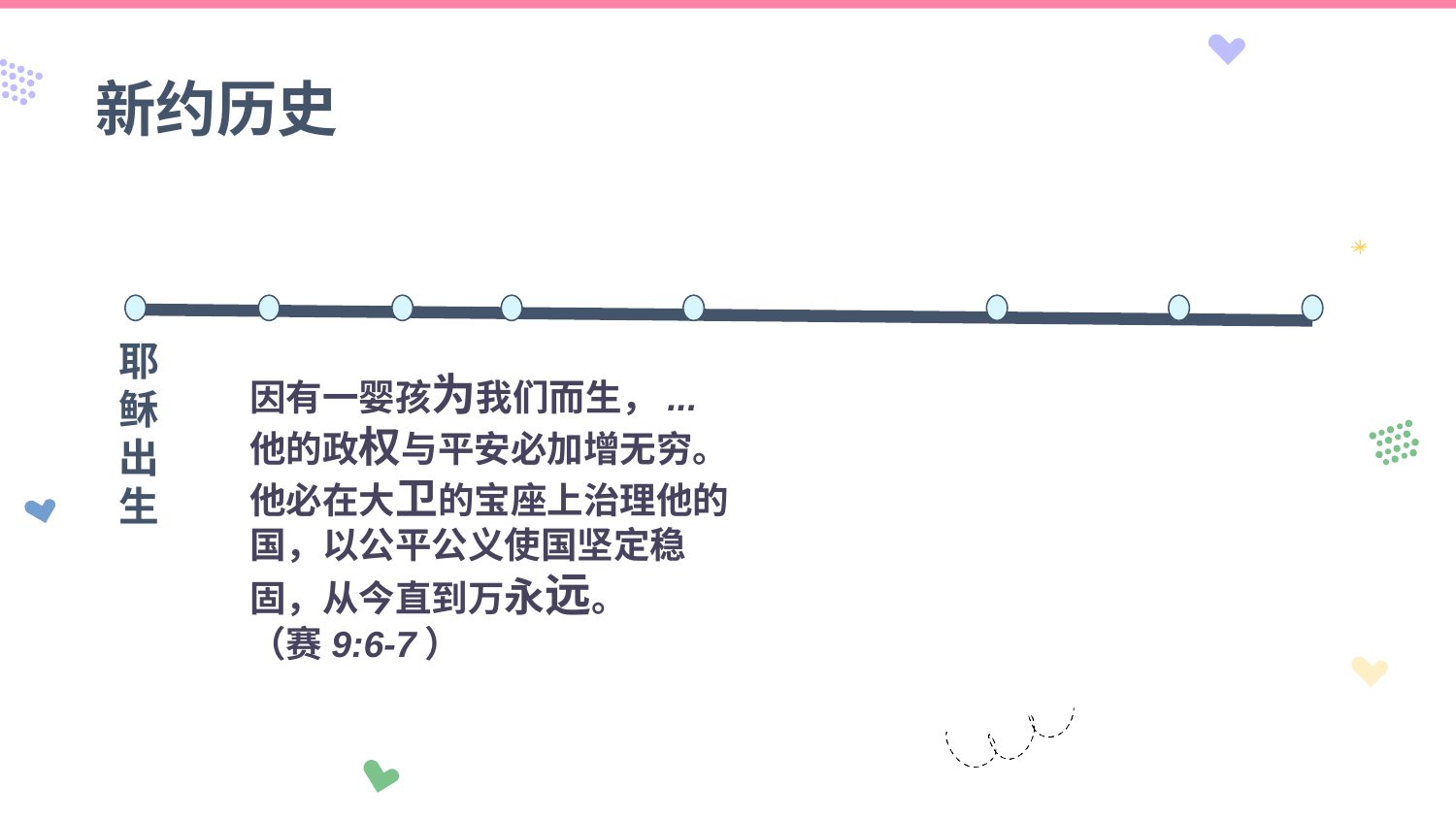

# 新约历史

耶稣出生

因有一婴孩为我们而生，...他的政权与平安必加增无穷。他必在大卫的宝座上治理他的国，以公平公义使国坚定稳固，从今直到万永远。
（赛9:6-7）